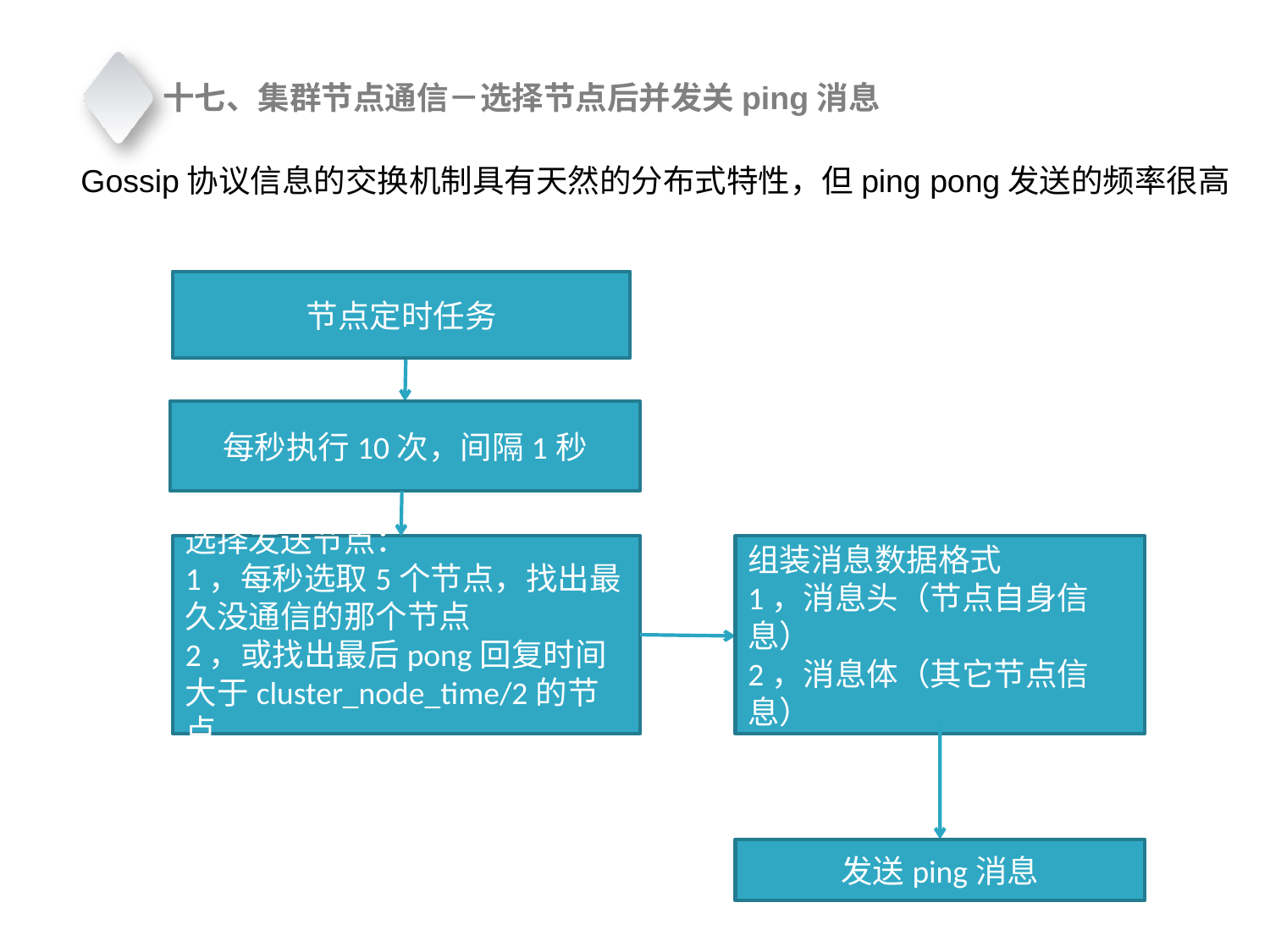

十七、集群节点通信－选择节点后并发关ping消息
Gossip协议信息的交换机制具有天然的分布式特性，但ping pong发送的频率很高
节点定时任务
每秒执行10次，间隔1秒
选择发送节点：
1，每秒选取5个节点，找出最久没通信的那个节点
2，或找出最后pong回复时间大于cluster_node_time/2的节点
组装消息数据格式
1，消息头（节点自身信息）
2，消息体（其它节点信息）
发送ping消息